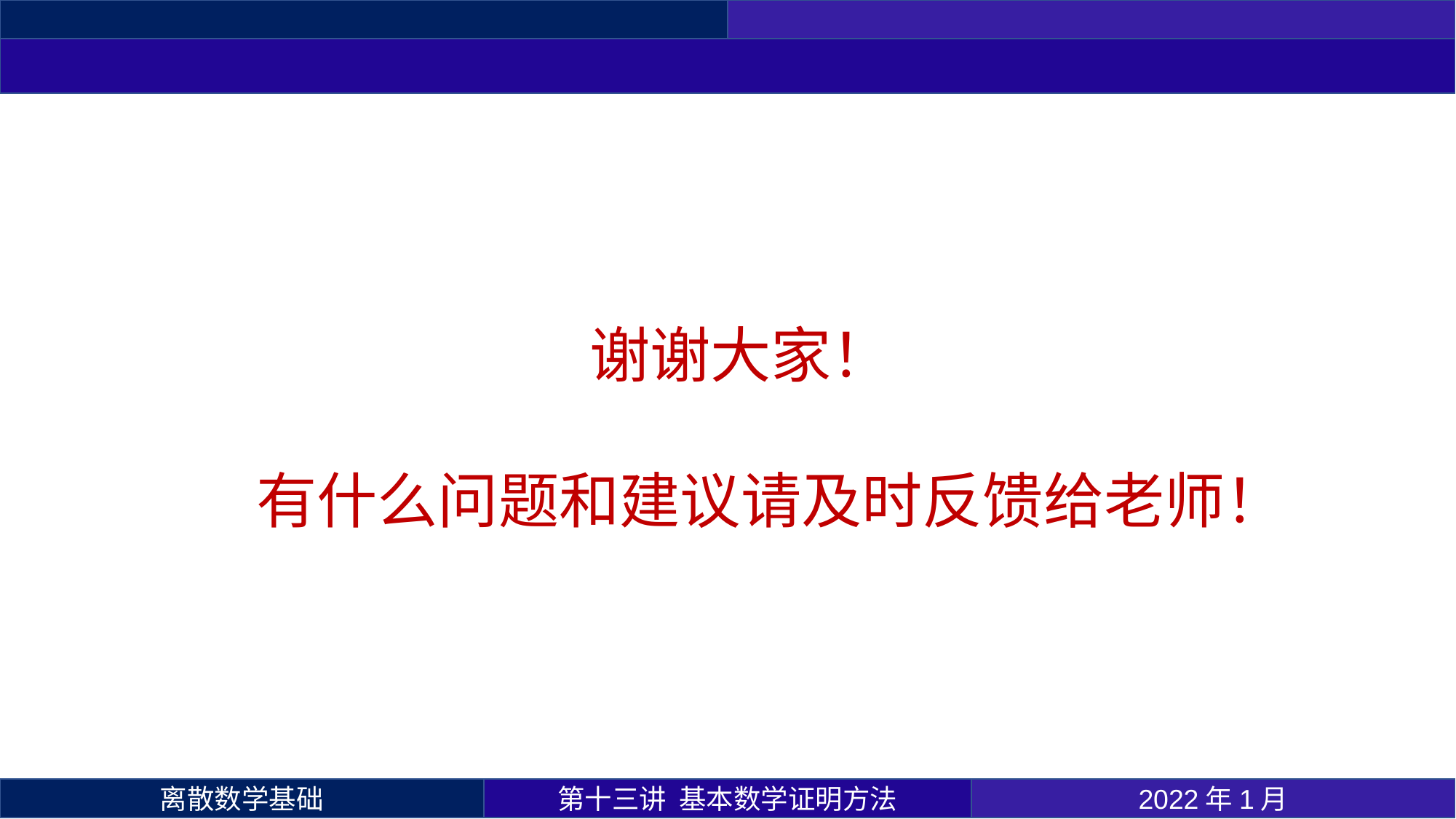

谢谢大家！
有什么问题和建议请及时反馈给老师！
第十三讲  基本数学证明方法
2022年1月
离散数学基础